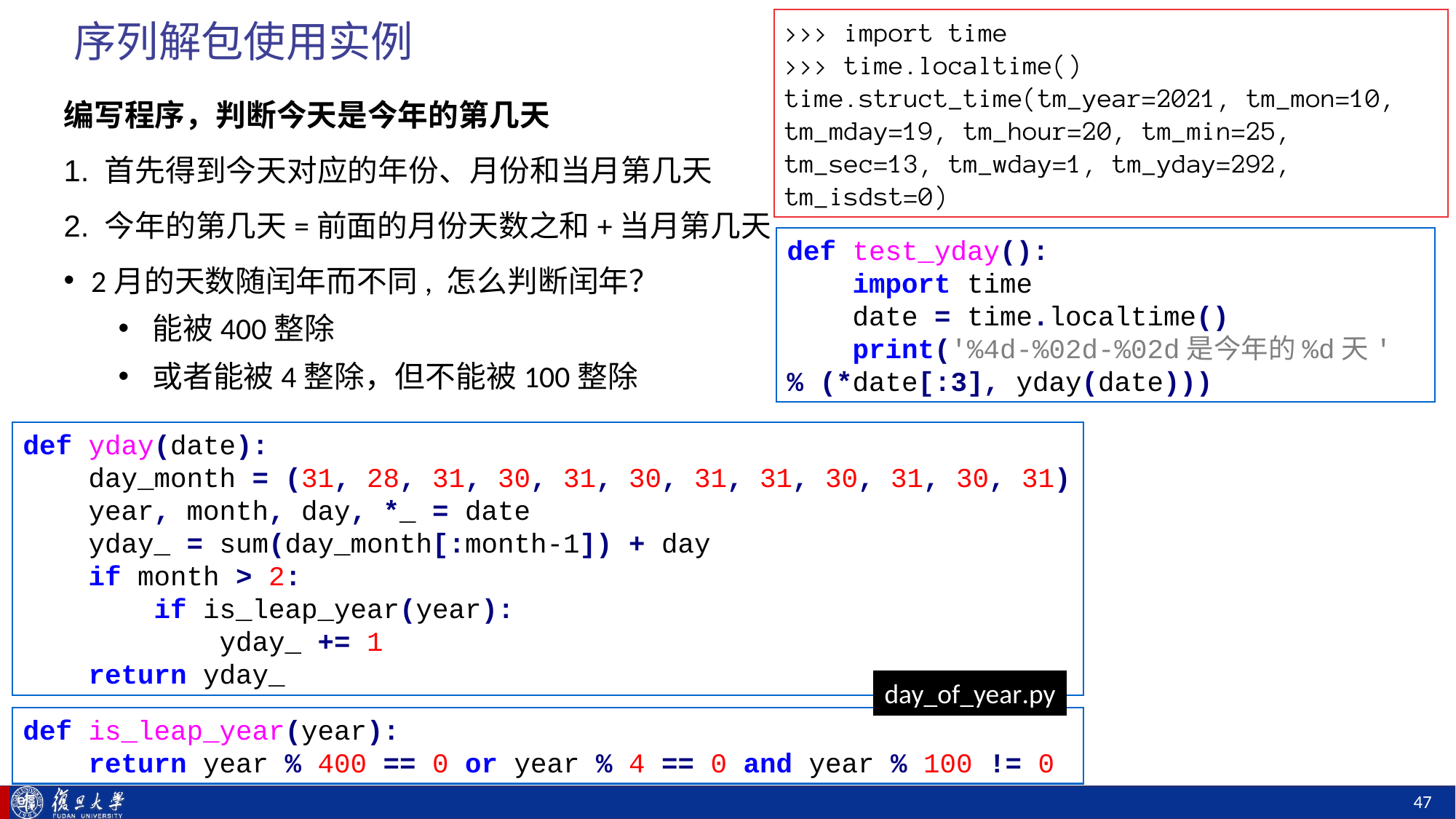

# 序列解包使用实例
>>> import time
>>> time.localtime()
time.struct_time(tm_year=2021, tm_mon=10, tm_mday=19, tm_hour=20, tm_min=25, tm_sec=13, tm_wday=1, tm_yday=292, tm_isdst=0)
编写程序，判断今天是今年的第几天
首先得到今天对应的年份、月份和当月第几天
今年的第几天=前面的月份天数之和+当月第几天
2月的天数随闰年而不同, 怎么判断闰年？
能被400整除
或者能被4整除，但不能被100整除

def test_yday():
    import time
    date = time.localtime()
    print('%4d-%02d-%02d是今年的%d天' % (*date[:3], yday(date)))
def yday(date):
    day_month = (31, 28, 31, 30, 31, 30, 31, 31, 30, 31, 30, 31)
    year, month, day, *_ = date
    yday_ = sum(day_month[:month-1]) + day
    if month > 2:
        if is_leap_year(year):
            yday_ += 1
    return yday_
day_of_year.py
def is_leap_year(year):
    return year % 400 == 0 or year % 4 == 0 and year % 100 != 0